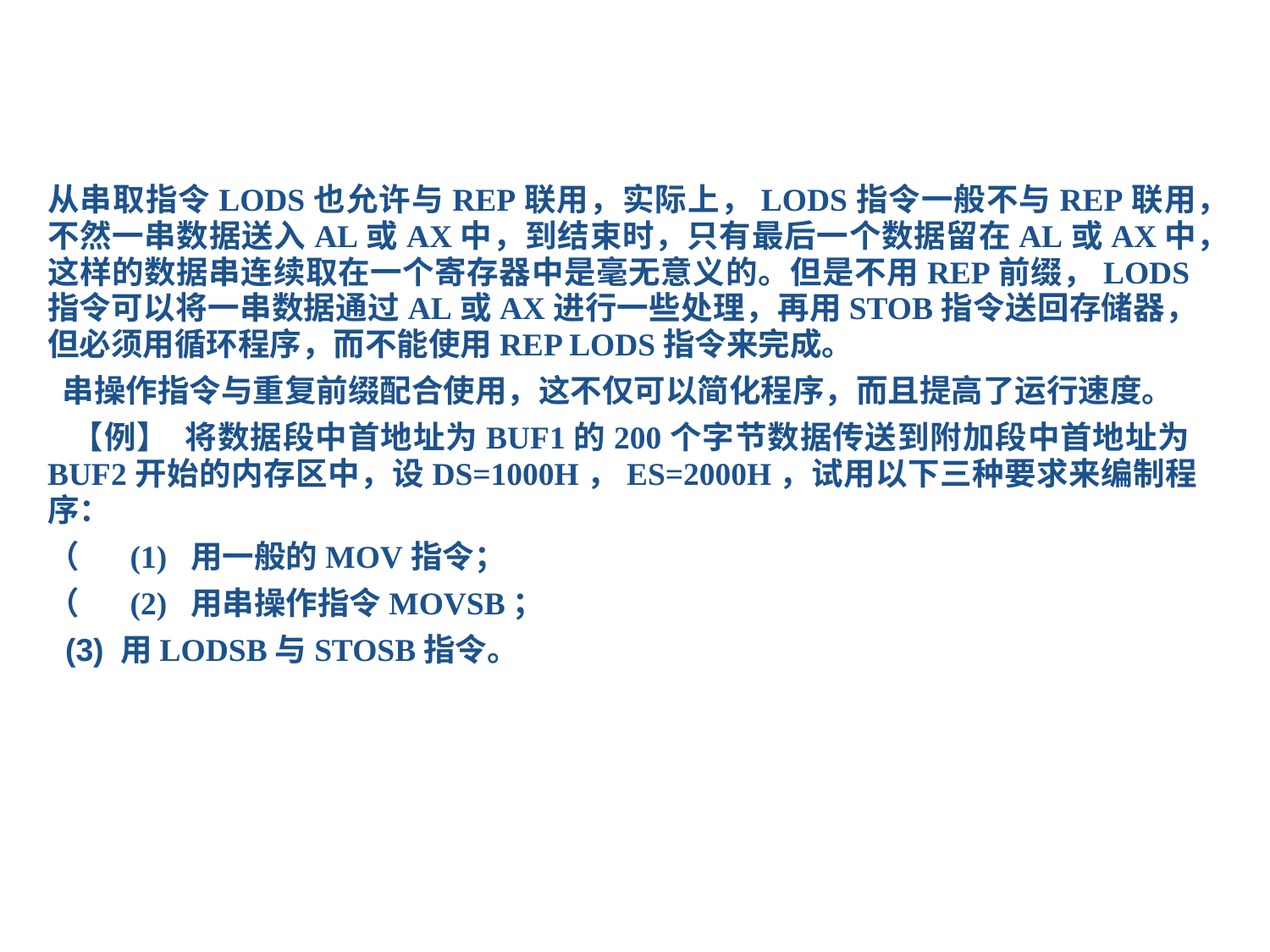

从串取指令LODS也允许与REP联用，实际上，LODS指令一般不与REP联用，不然一串数据送入AL或AX中，到结束时，只有最后一个数据留在AL或AX中，这样的数据串连续取在一个寄存器中是毫无意义的。但是不用REP前缀，LODS指令可以将一串数据通过AL或AX进行一些处理，再用STOB指令送回存储器，但必须用循环程序，而不能使用REP LODS指令来完成。
 串操作指令与重复前缀配合使用，这不仅可以简化程序，而且提高了运行速度。
  【例】  将数据段中首地址为BUF1的200个字节数据传送到附加段中首地址为BUF2开始的内存区中，设DS=1000H，ES=2000H，试用以下三种要求来编制程序：
（      (1)  用一般的MOV指令；
（      (2)  用串操作指令MOVSB；
  (3) 用LODSB与STOSB指令。